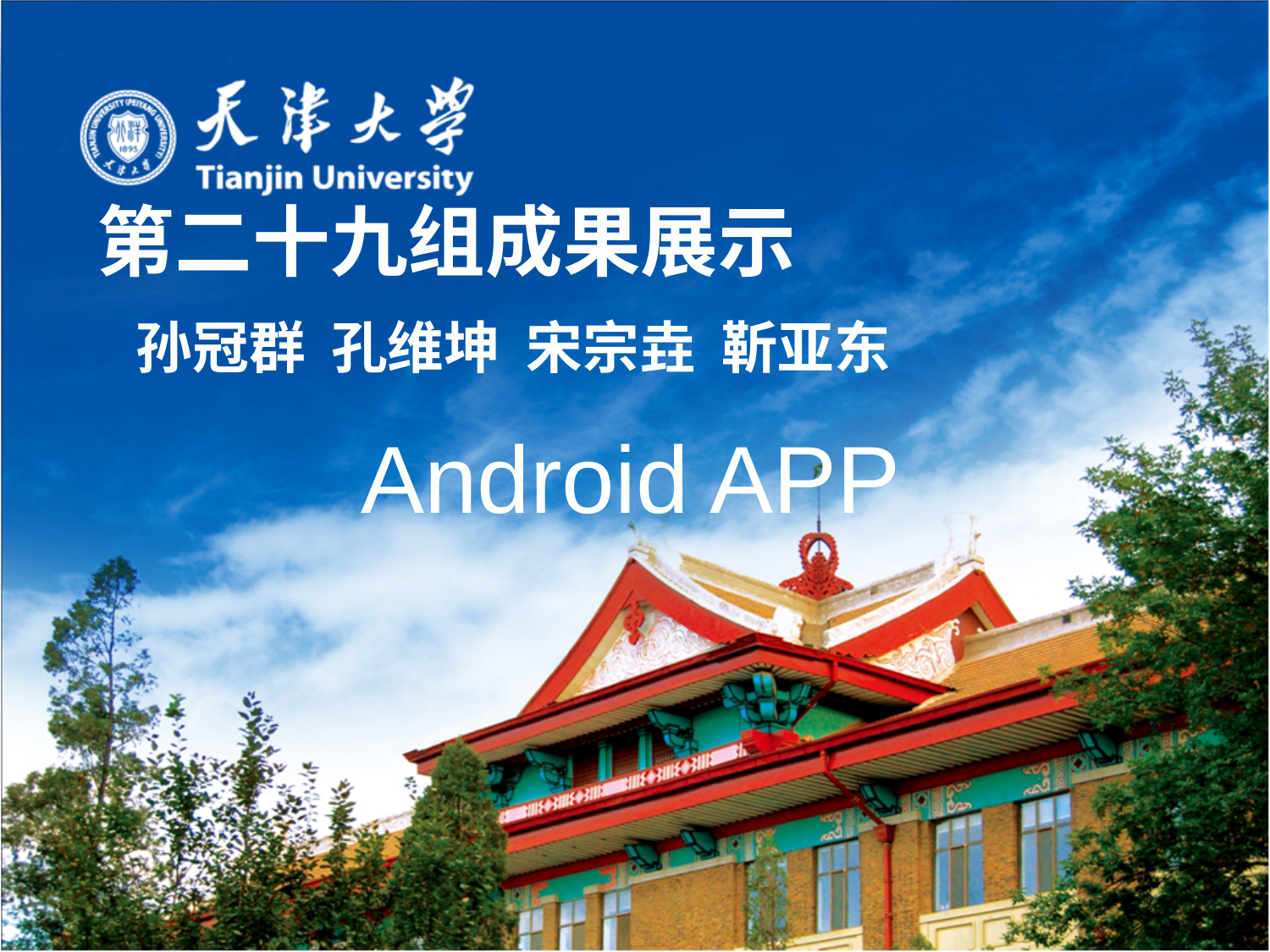

# 第二十九组成果展示
孙冠群  孔维坤  宋宗垚  靳亚东
Android APP